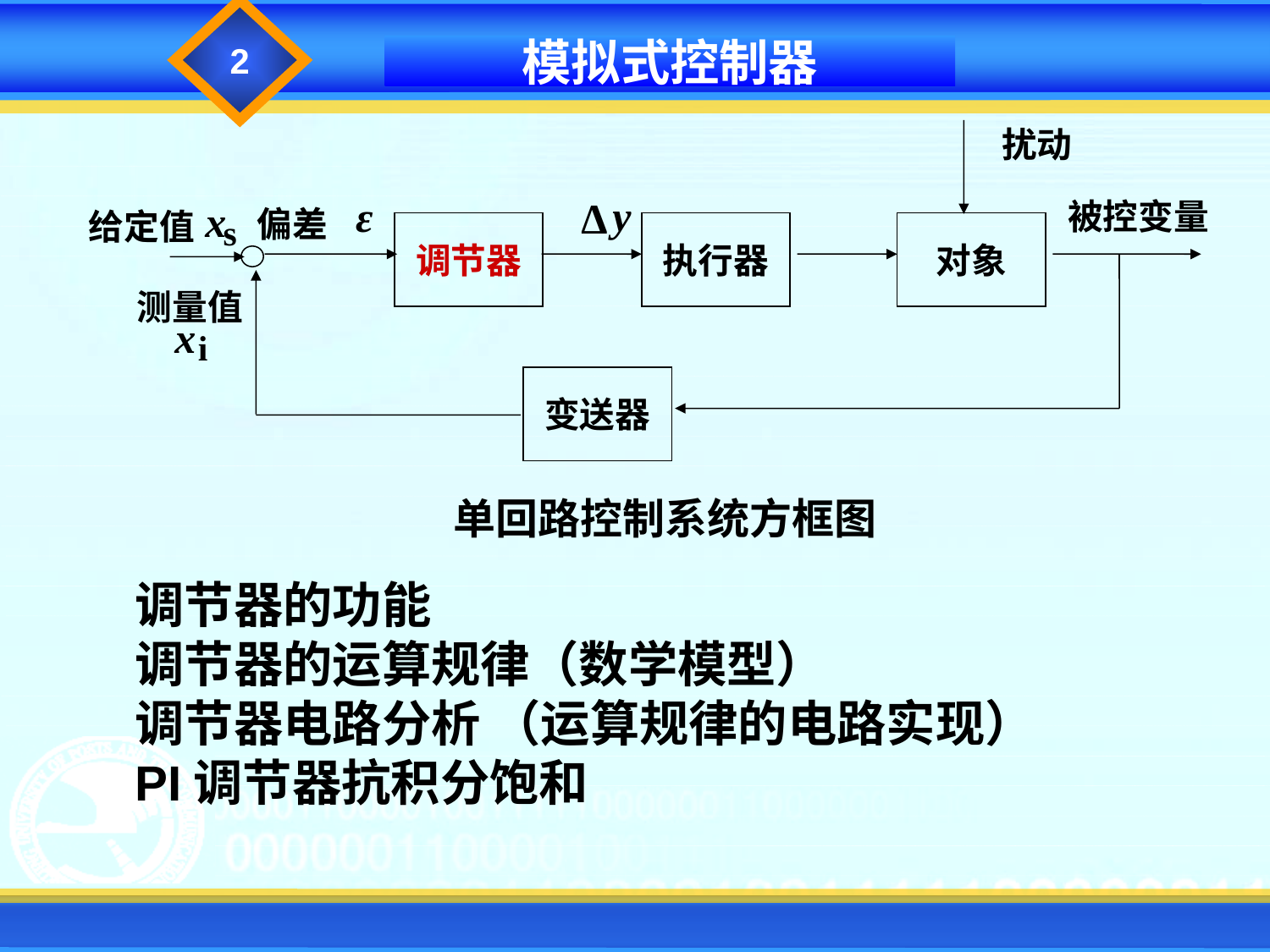

2
模拟式控制器

扰动
y
∆
ε

x
s
被控变量
偏差
执行器
对象
给定值
调节器

测量值
x
i
变送器

 单回路控制系统方框图
调节器的功能
调节器的运算规律（数学模型）
调节器电路分析 （运算规律的电路实现）
PI调节器抗积分饱和